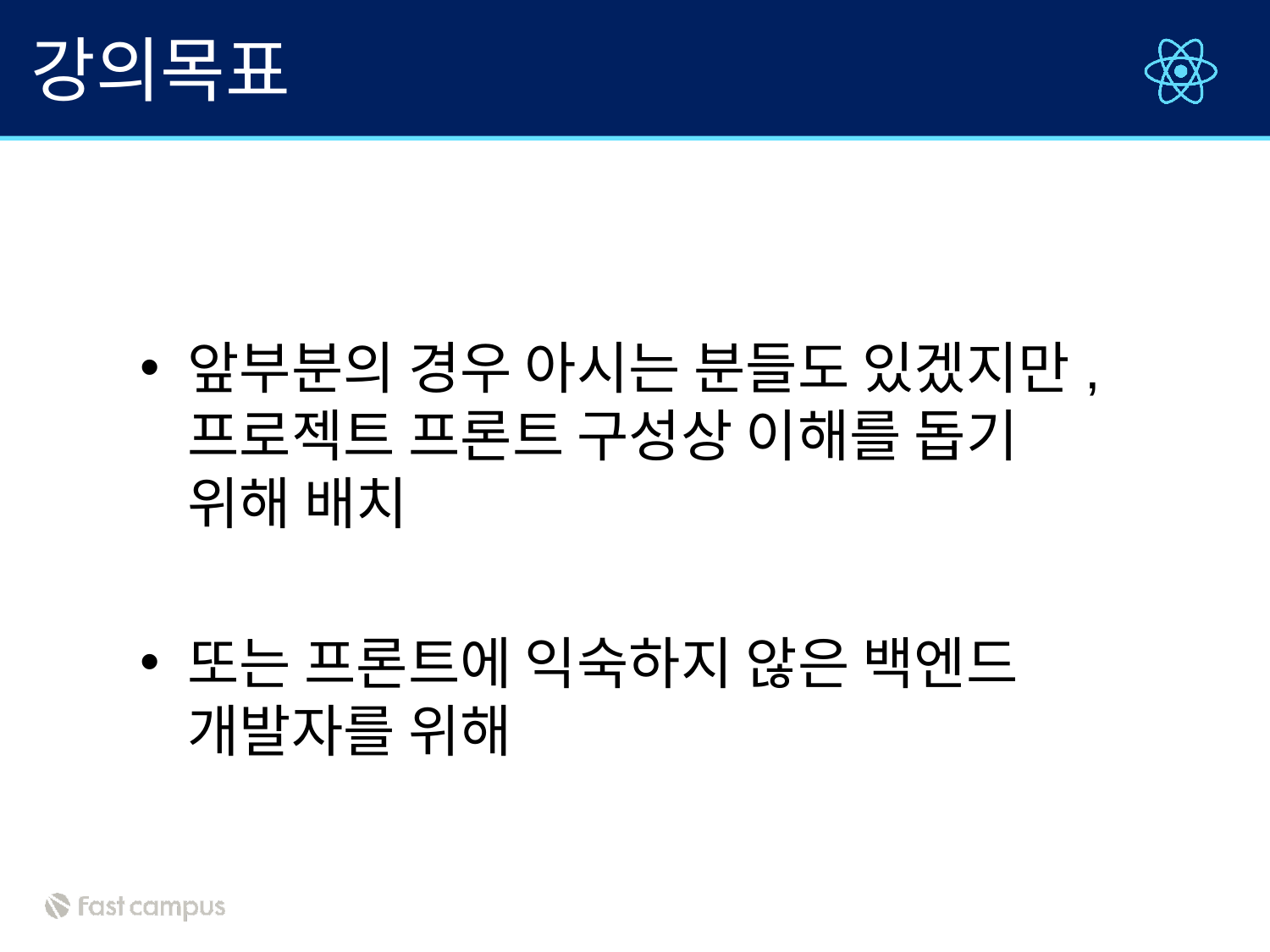

# 강의목표

앞부분의 경우 아시는 분들도 있겠지만, 프로젝트 프론트 구성상 이해를 돕기 위해 배치

또는 프론트에 익숙하지 않은 백엔드 개발자를 위해